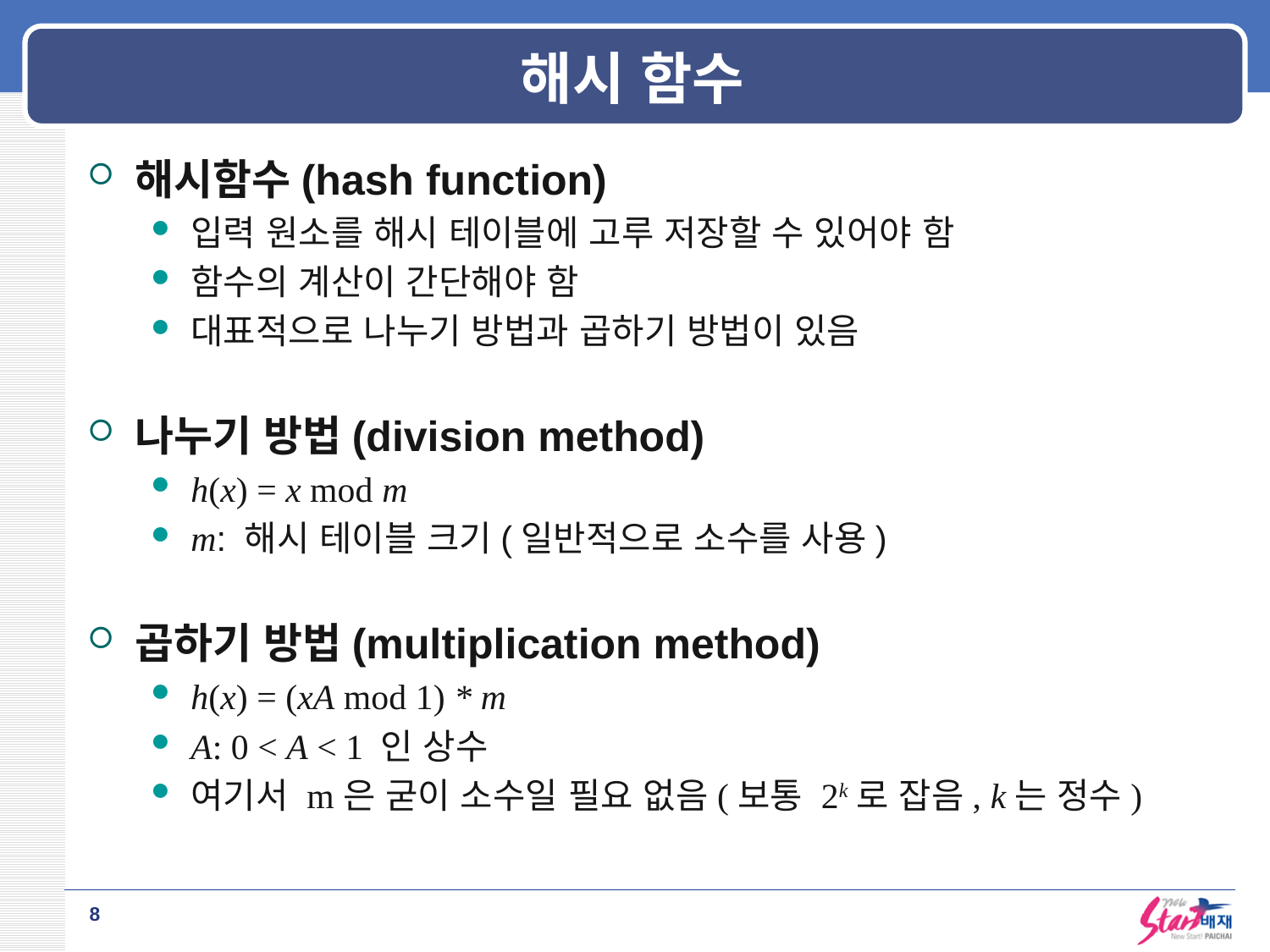

# 해시 함수
해시함수(hash function)
입력 원소를 해시 테이블에 고루 저장할 수 있어야 함
함수의 계산이 간단해야 함
대표적으로 나누기 방법과 곱하기 방법이 있음

나누기 방법(division method)
h(x) = x mod m
m: 해시 테이블 크기(일반적으로 소수를 사용)

곱하기 방법(multiplication method)
h(x) = (xA mod 1) * m
A: 0 < A < 1 인 상수
여기서 m은 굳이 소수일 필요 없음(보통 2k로 잡음, k는 정수)

8